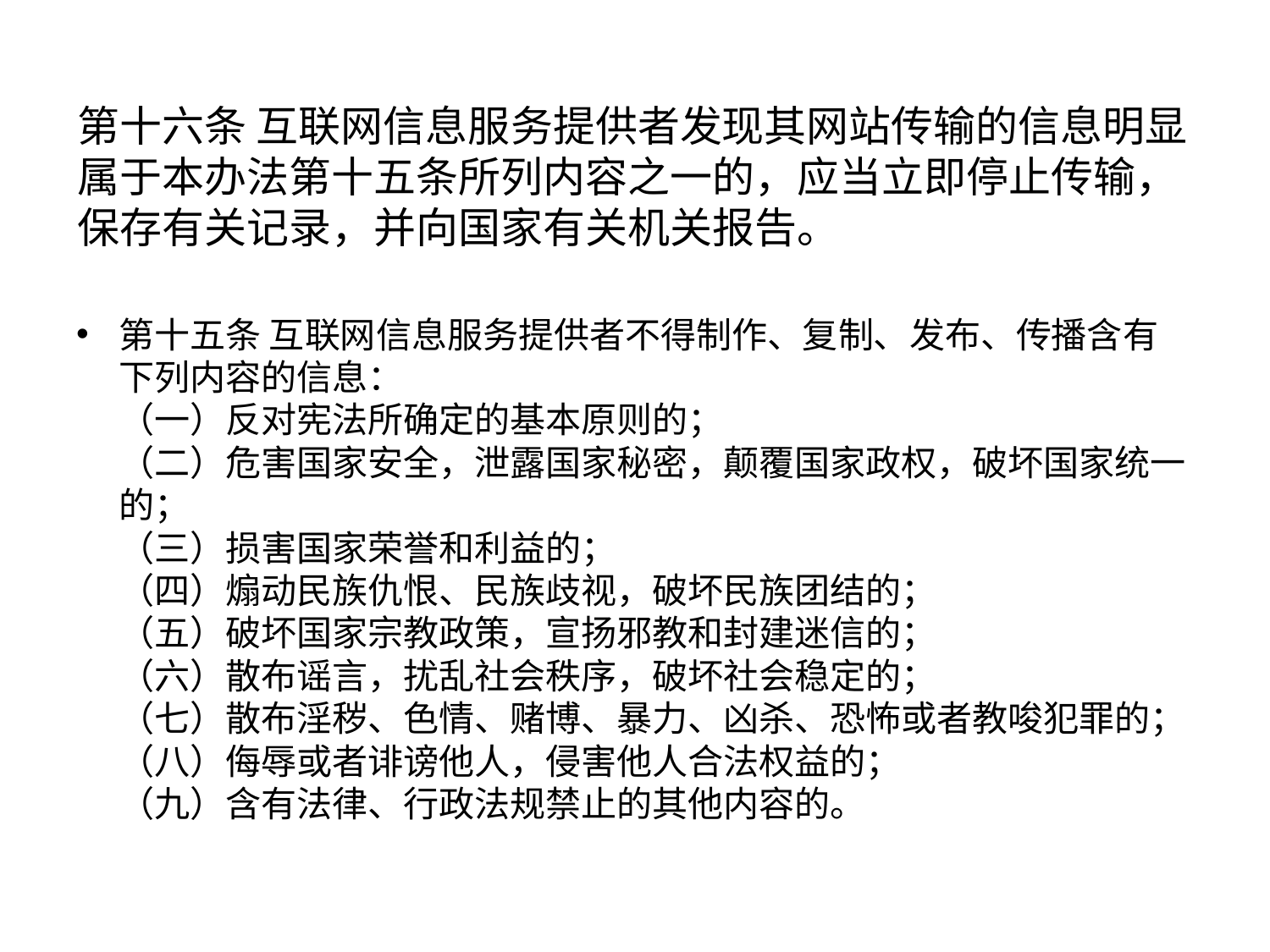

# 第十六条 互联网信息服务提供者发现其网站传输的信息明显属于本办法第十五条所列内容之一的，应当立即停止传输，保存有关记录，并向国家有关机关报告。
第十五条 互联网信息服务提供者不得制作、复制、发布、传播含有下列内容的信息：
（一）反对宪法所确定的基本原则的；
（二）危害国家安全，泄露国家秘密，颠覆国家政权，破坏国家统一的；
（三）损害国家荣誉和利益的；
（四）煽动民族仇恨、民族歧视，破坏民族团结的；
（五）破坏国家宗教政策，宣扬邪教和封建迷信的；
（六）散布谣言，扰乱社会秩序，破坏社会稳定的；
（七）散布淫秽、色情、赌博、暴力、凶杀、恐怖或者教唆犯罪的；
（八）侮辱或者诽谤他人，侵害他人合法权益的；
（九）含有法律、行政法规禁止的其他内容的。